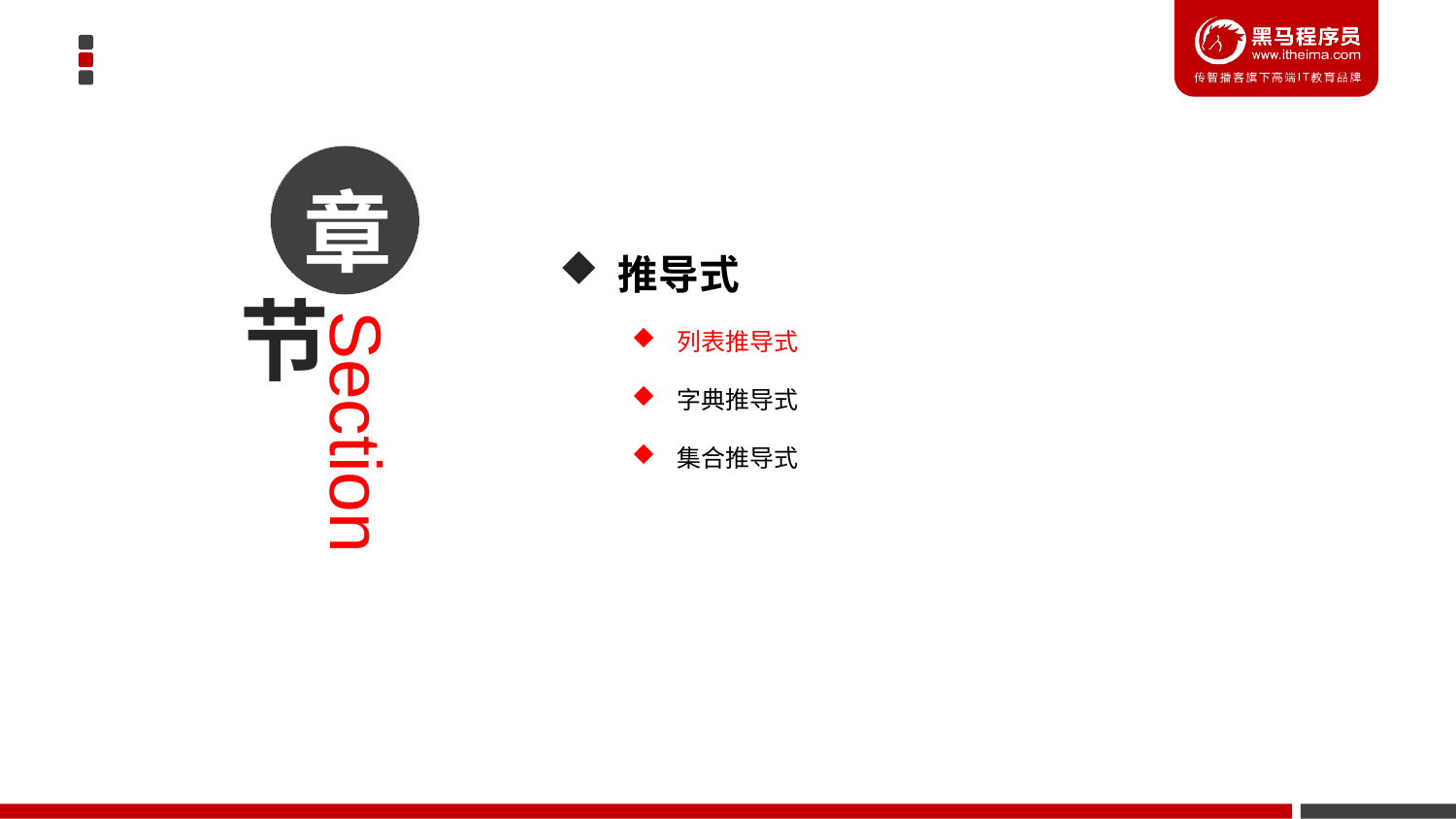

章
 推导式
列表推导式
字典推导式
集合推导式
节
Section